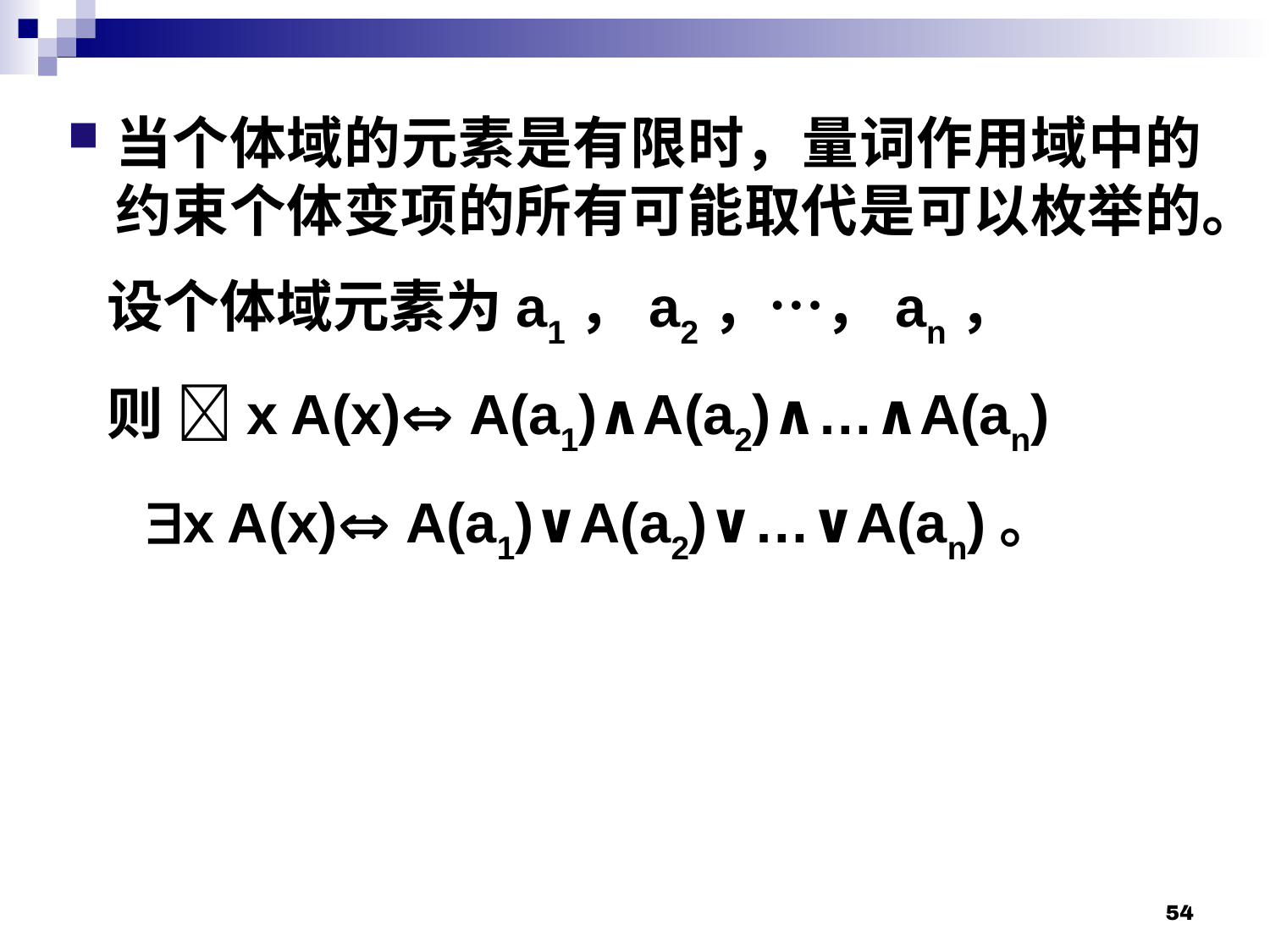

当个体域的元素是有限时，量词作用域中的约束个体变项的所有可能取代是可以枚举的。
  设个体域元素为a1，a2，…，an，
  则 ∀x A(x)⇔ A(a1)∧A(a2)∧…∧A(an)
     ∃x A(x)⇔ A(a1)∨A(a2)∨…∨A(an)。
54